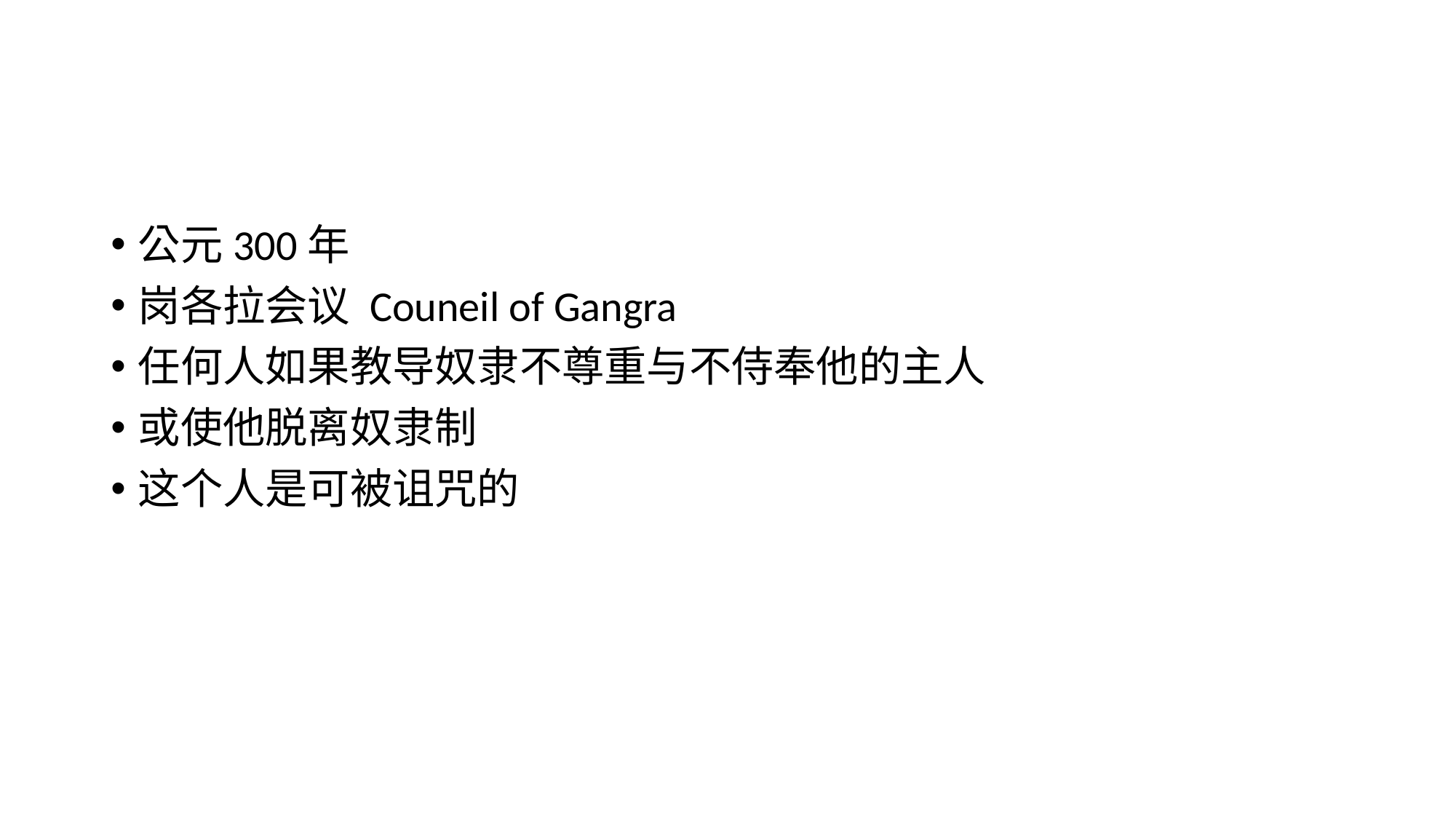

#
公元300年
岗各拉会议 Couneil of Gangra
任何人如果教导奴隶不尊重与不侍奉他的主人
或使他脱离奴隶制
这个人是可被诅咒的